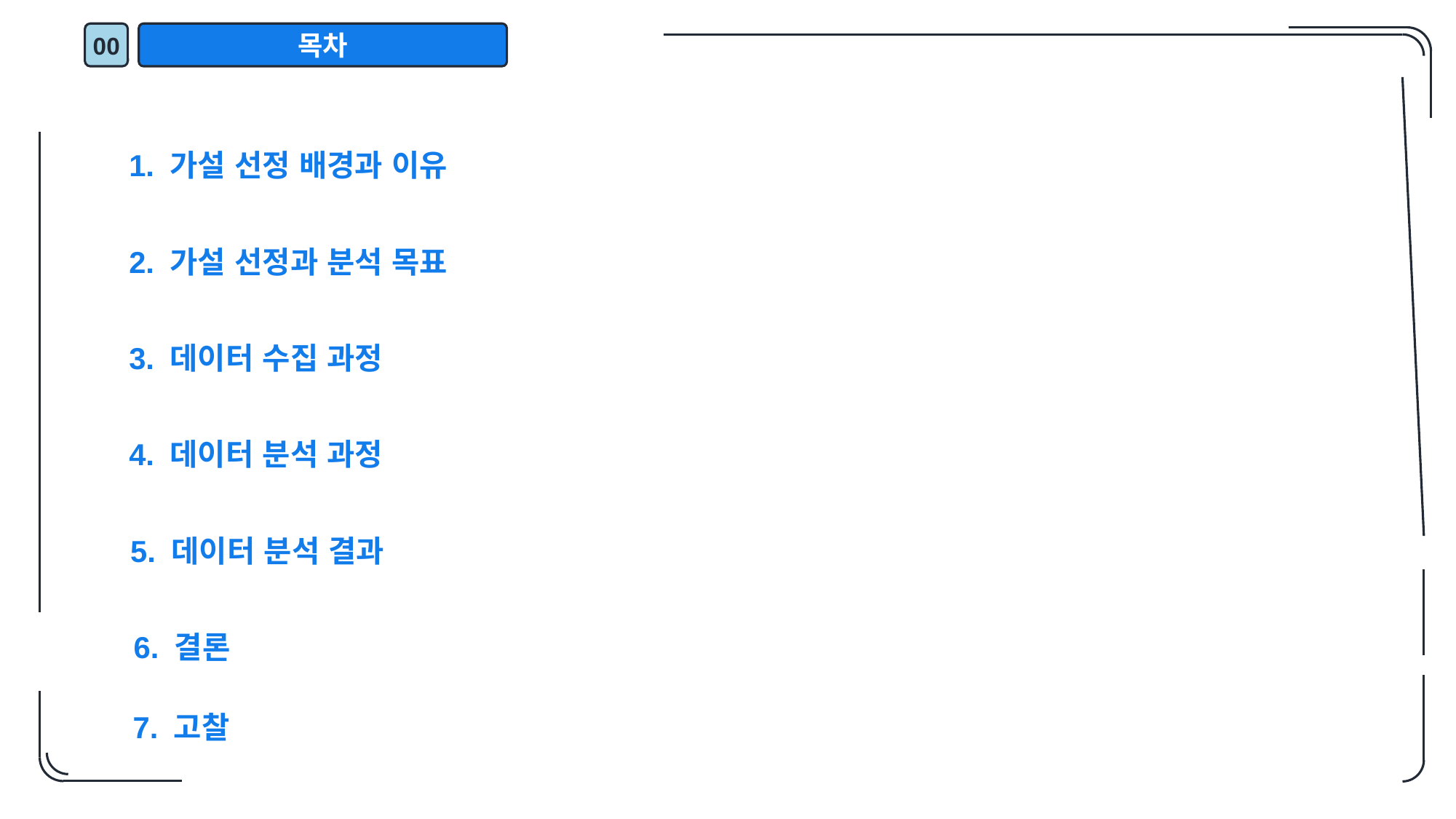

00
목차

1. 가설 선정 배경과 이유
2. 가설 선정과 분석 목표
3. 데이터 수집 과정
4. 데이터 분석 과정
5. 데이터 분석 결과
6. 결론
7. 고찰